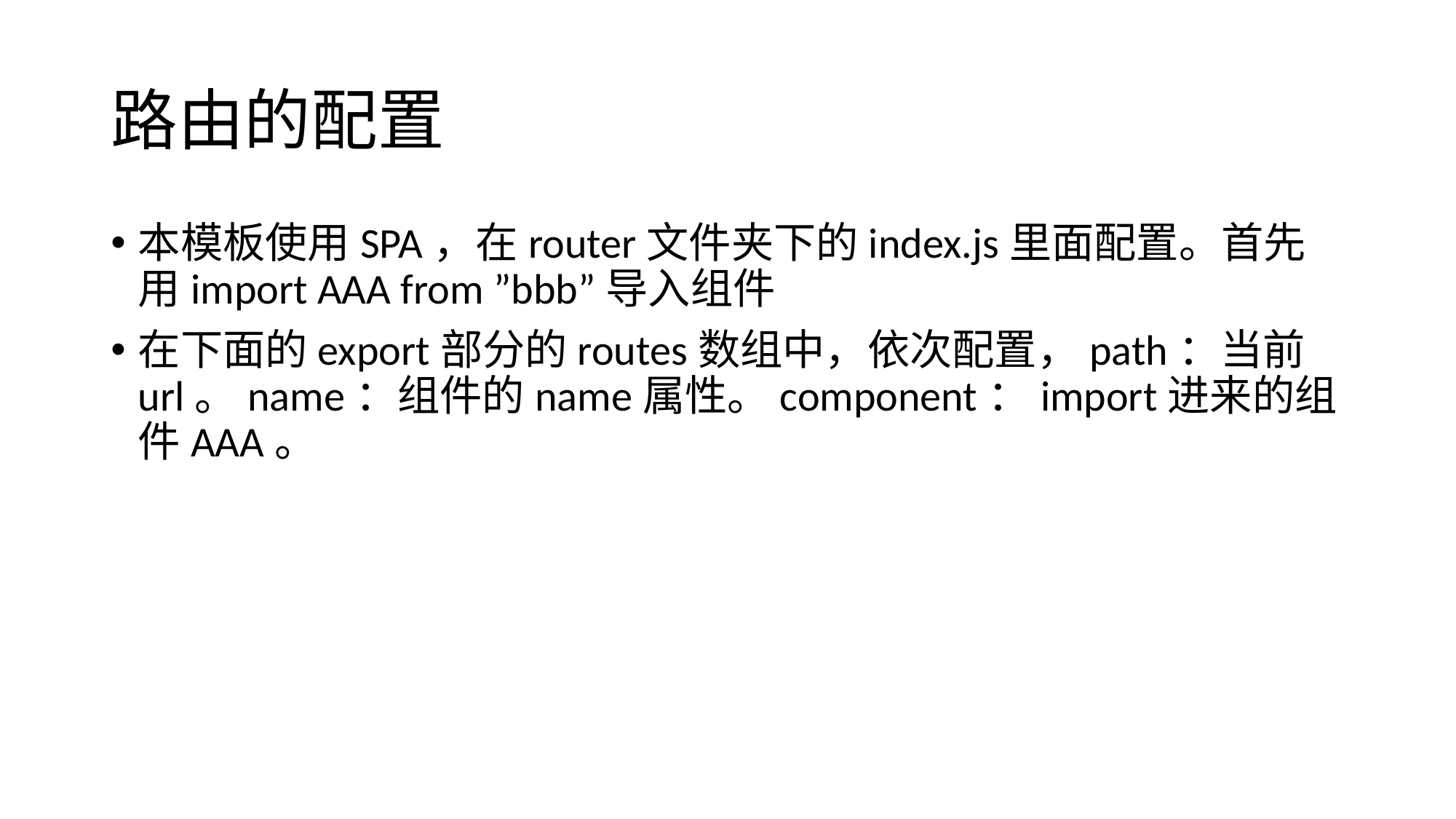

# 路由的配置
本模板使用SPA，在router文件夹下的index.js里面配置。首先用import AAA from ”bbb”导入组件
在下面的export部分的routes数组中，依次配置，path：当前url。name：组件的name属性。component：import进来的组件AAA。